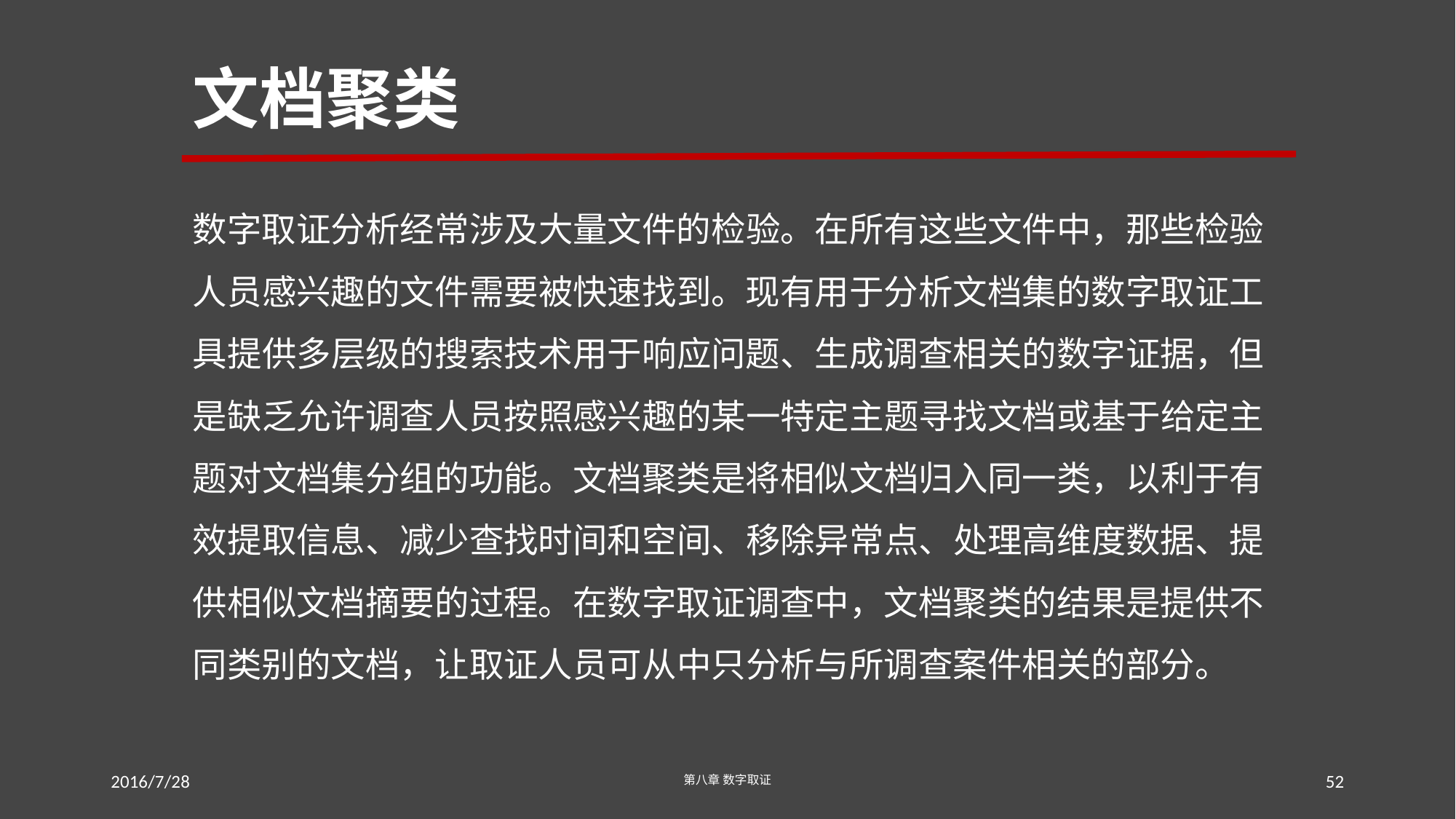

# 文档聚类
数字取证分析经常涉及大量文件的检验。在所有这些文件中，那些检验人员感兴趣的文件需要被快速找到。现有用于分析文档集的数字取证工具提供多层级的搜索技术用于响应问题、生成调查相关的数字证据，但是缺乏允许调查人员按照感兴趣的某一特定主题寻找文档或基于给定主题对文档集分组的功能。文档聚类是将相似文档归入同一类，以利于有效提取信息、减少查找时间和空间、移除异常点、处理高维度数据、提供相似文档摘要的过程。在数字取证调查中，文档聚类的结果是提供不同类别的文档，让取证人员可从中只分析与所调查案件相关的部分。
2016/7/28
第八章 数字取证
52